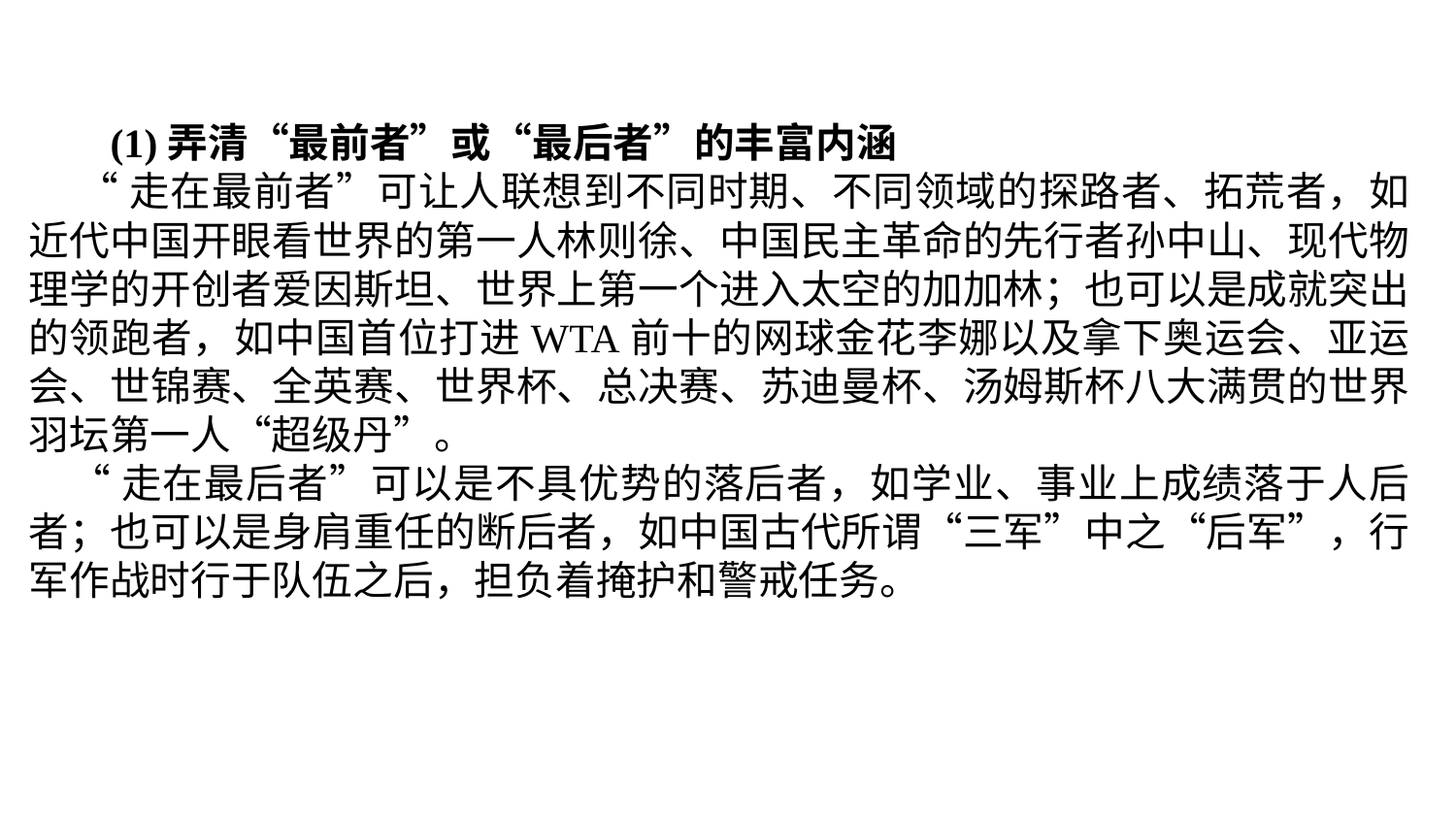

(1)弄清“最前者”或“最后者”的丰富内涵
     “走在最前者”可让人联想到不同时期、不同领域的探路者、拓荒者，如近代中国开眼看世界的第一人林则徐、中国民主革命的先行者孙中山、现代物理学的开创者爱因斯坦、世界上第一个进入太空的加加林；也可以是成就突出的领跑者，如中国首位打进WTA前十的网球金花李娜以及拿下奥运会、亚运会、世锦赛、全英赛、世界杯、总决赛、苏迪曼杯、汤姆斯杯八大满贯的世界羽坛第一人“超级丹”。
    “走在最后者”可以是不具优势的落后者，如学业、事业上成绩落于人后者；也可以是身肩重任的断后者，如中国古代所谓“三军”中之“后军”，行军作战时行于队伍之后，担负着掩护和警戒任务。